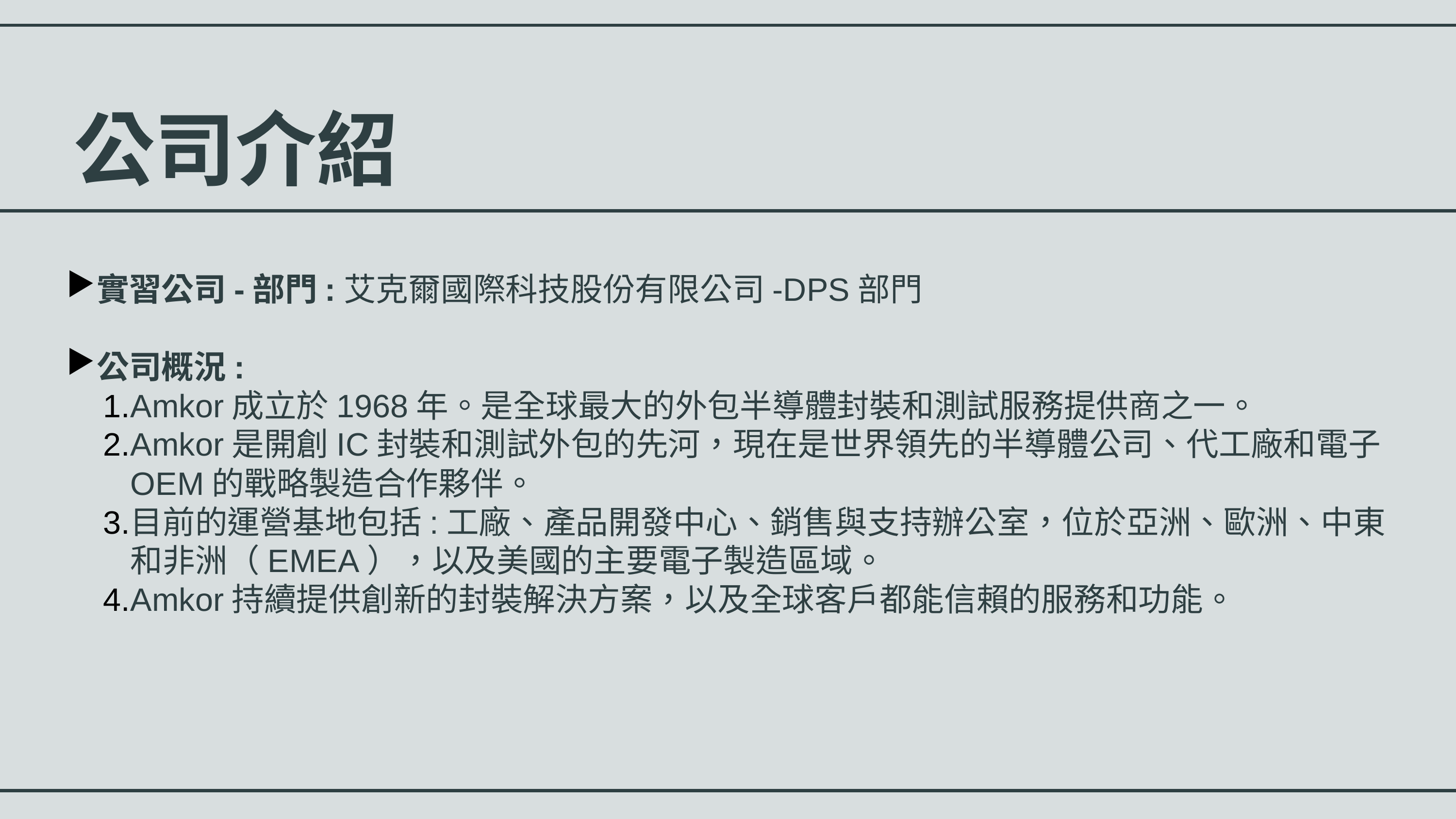

公司介紹
實習公司-部門:艾克爾國際科技股份有限公司-DPS部門

公司概況:
Amkor成立於1968年。是全球最大的外包半導體封裝和測試服務提供商之一。
Amkor是開創IC封裝和測試外包的先河，現在是世界領先的半導體公司、代工廠和電子OEM的戰略製造合作夥伴。
目前的運營基地包括:工廠、產品開發中心、銷售與支持辦公室，位於亞洲、歐洲、中東和非洲（EMEA），以及美國的主要電子製造區域。
Amkor持續提供創新的封裝解決方案，以及全球客戶都能信賴的服務和功能。